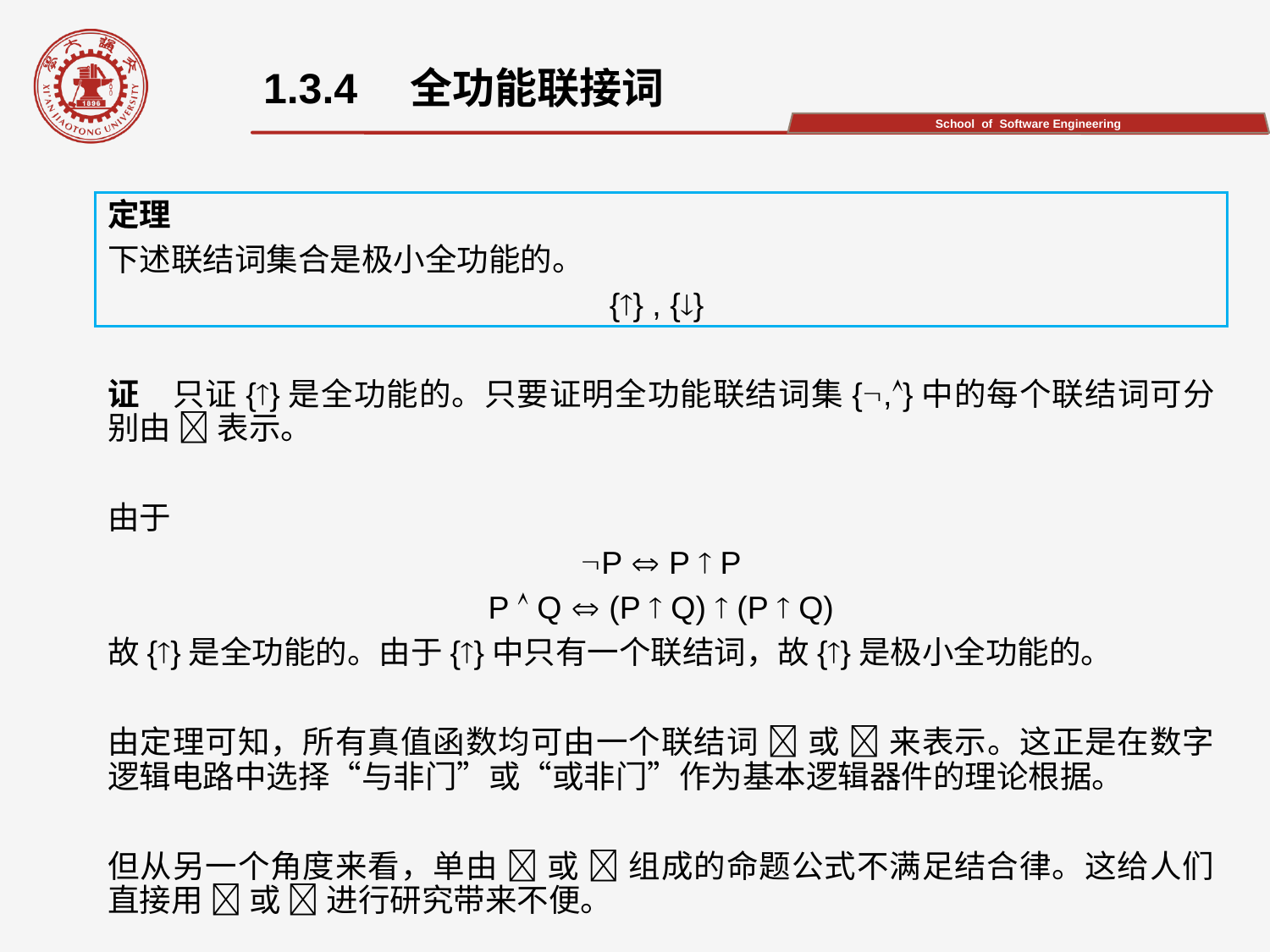

1.3.4　全功能联接词

定理
下述联结词集合是极小全功能的。
{↑} , {↓}

证　只证{↑}是全功能的。只要证明全功能联结词集{¬,∧}中的每个联结词可分别由 ↑ 表示。

由于
¬P ⇔ P ↑ P
P ∧ Q ⇔ (P ↑ Q) ↑ (P ↑ Q)
故{↑}是全功能的。由于{↑}中只有一个联结词，故{↑}是极小全功能的。

由定理可知，所有真值函数均可由一个联结词 ↑ 或 ↓ 来表示。这正是在数字逻辑电路中选择“与非门”或“或非门”作为基本逻辑器件的理论根据。

但从另一个角度来看，单由 ↑ 或 ↓ 组成的命题公式不满足结合律。这给人们直接用 ↑ 或 ↓ 进行研究带来不便。